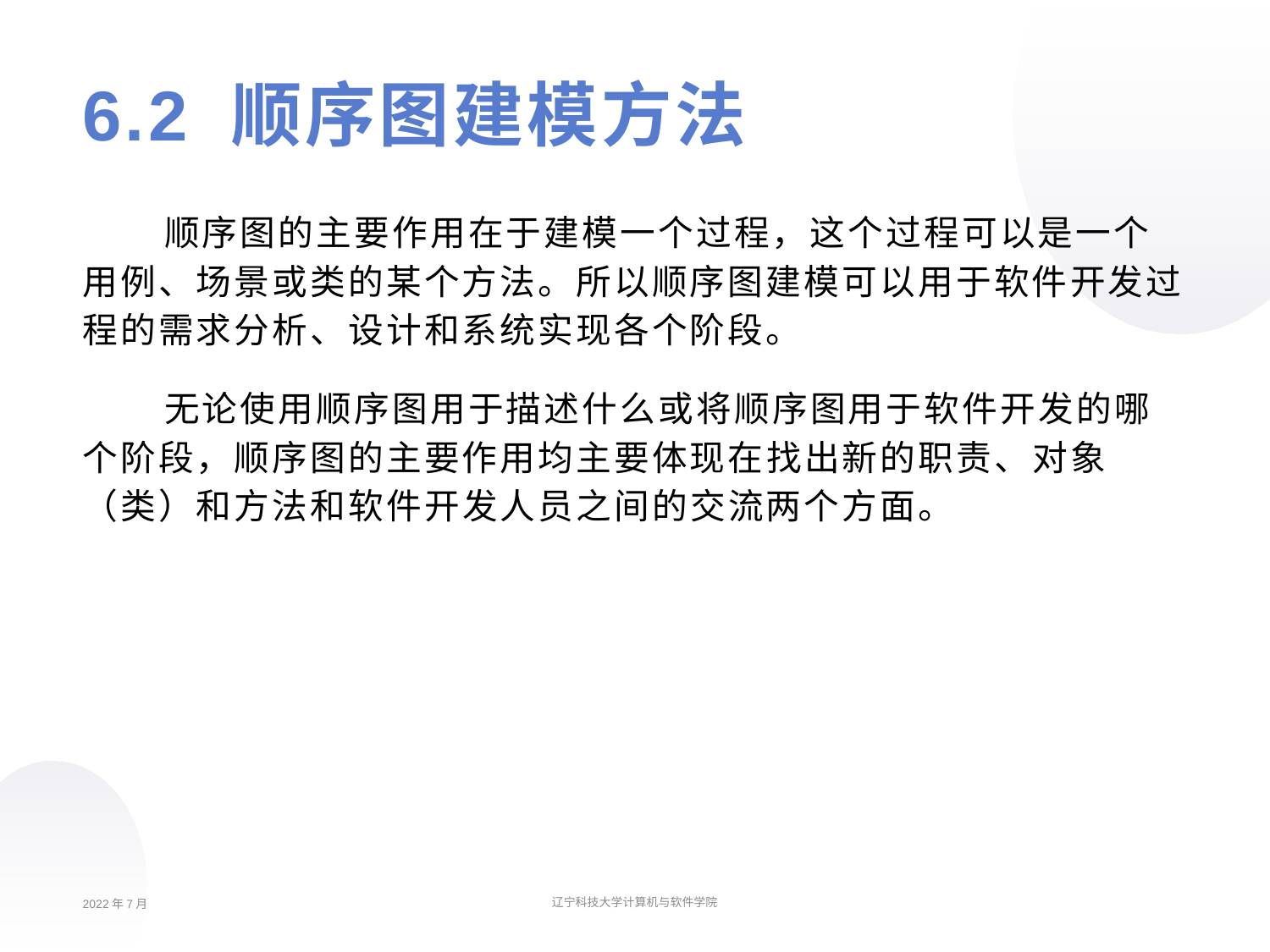

# 6.2 顺序图建模方法
顺序图的主要作用在于建模一个过程，这个过程可以是一个用例、场景或类的某个方法。所以顺序图建模可以用于软件开发过程的需求分析、设计和系统实现各个阶段。
无论使用顺序图用于描述什么或将顺序图用于软件开发的哪个阶段，顺序图的主要作用均主要体现在找出新的职责、对象（类）和方法和软件开发人员之间的交流两个方面。

2022年7月
26
辽宁科技大学计算机与软件学院